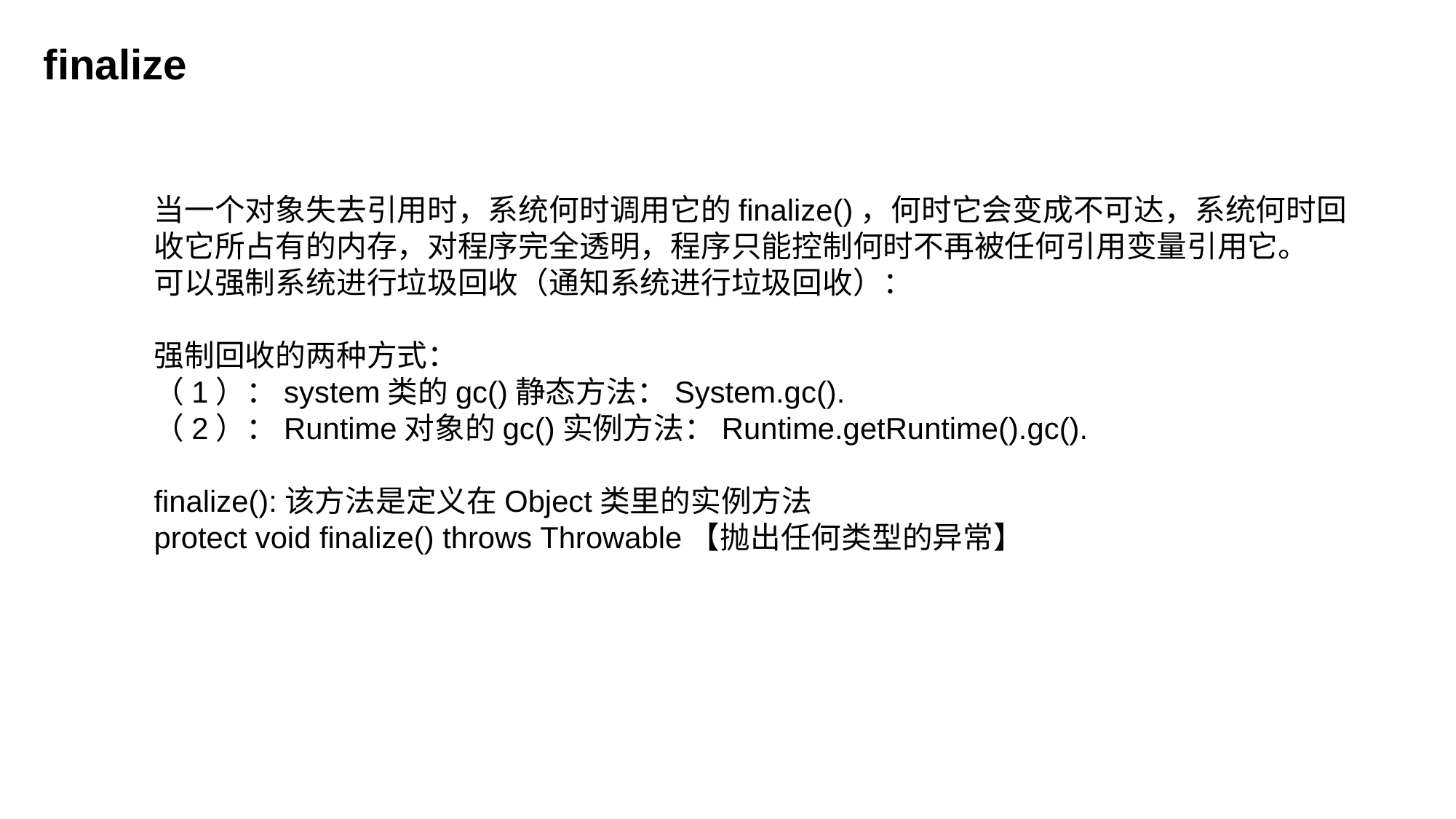

finalize
当一个对象失去引用时，系统何时调用它的finalize()，何时它会变成不可达，系统何时回收它所占有的内存，对程序完全透明，程序只能控制何时不再被任何引用变量引用它。
可以强制系统进行垃圾回收（通知系统进行垃圾回收）：

强制回收的两种方式：
（1）：system类的gc()静态方法：System.gc().
（2）：Runtime对象的gc()实例方法：Runtime.getRuntime().gc().

finalize():该方法是定义在Object类里的实例方法
protect void finalize() throws Throwable【抛出任何类型的异常】